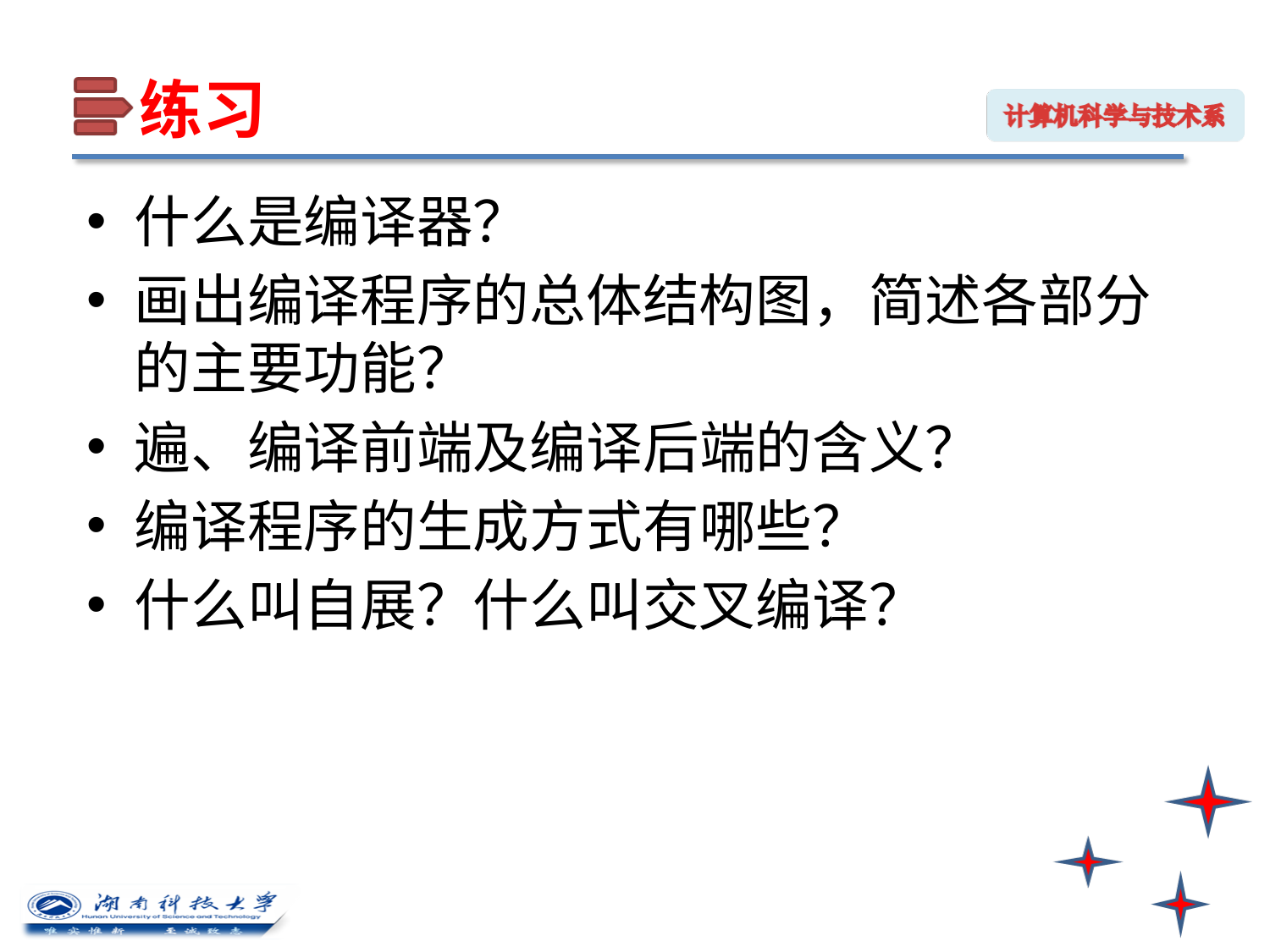

# 练习
什么是编译器？
画出编译程序的总体结构图，简述各部分的主要功能？
遍、编译前端及编译后端的含义？
编译程序的生成方式有哪些？
什么叫自展？什么叫交叉编译？